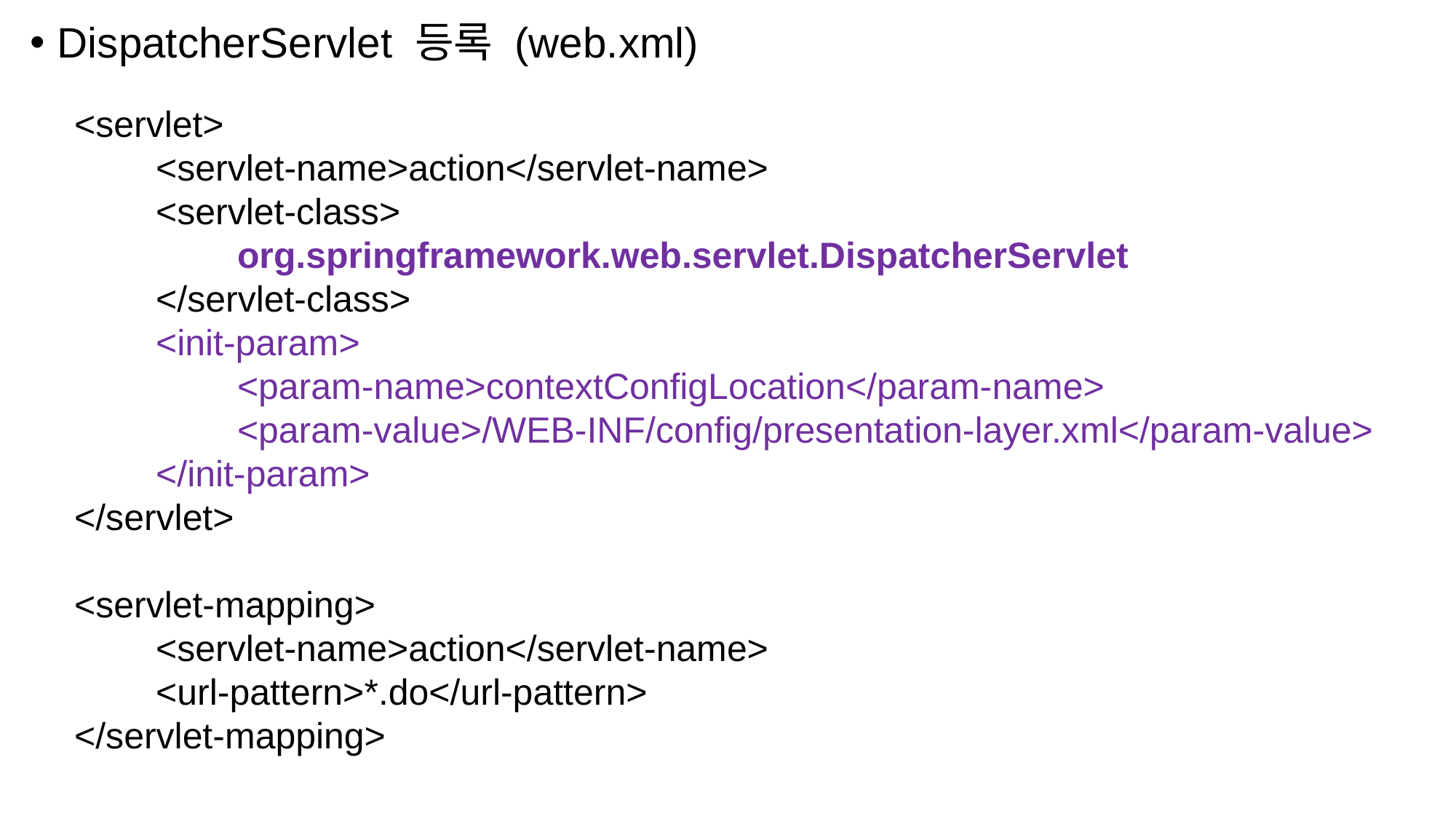

DispatcherServlet 등록 (web.xml)
<servlet>
        <servlet-name>action</servlet-name>
        <servlet-class>
                org.springframework.web.servlet.DispatcherServlet
        </servlet-class>
        <init-param>
                <param-name>contextConfigLocation</param-name>
                <param-value>/WEB-INF/config/presentation-layer.xml</param-value>
        </init-param>
</servlet>

<servlet-mapping>
        <servlet-name>action</servlet-name>
        <url-pattern>*.do</url-pattern>
</servlet-mapping>